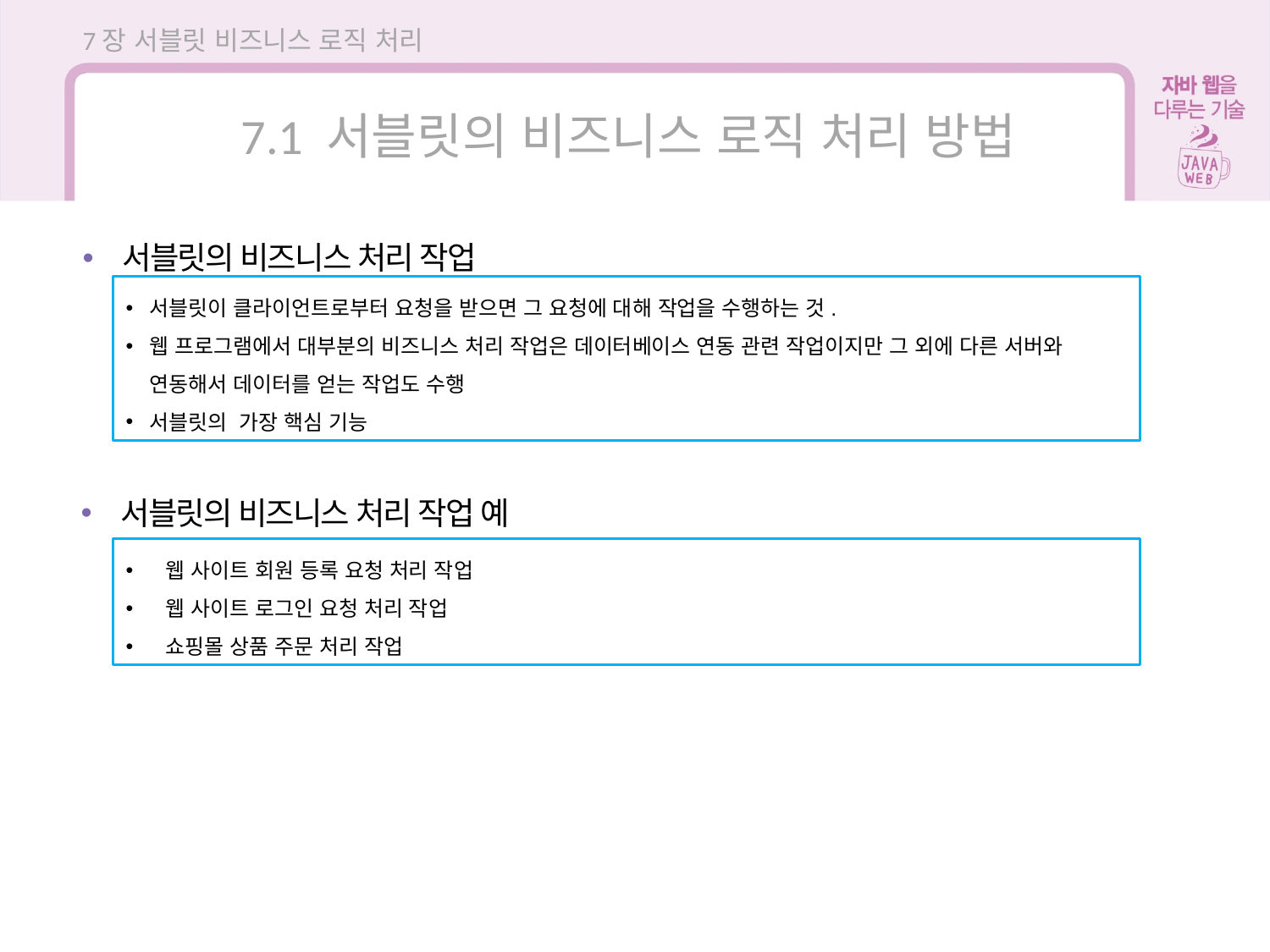

7장 서블릿 비즈니스 로직 처리
7.1 서블릿의 비즈니스 로직 처리 방법
서블릿의 비즈니스 처리 작업
서블릿이 클라이언트로부터 요청을 받으면 그 요청에 대해 작업을 수행하는 것.
웹 프로그램에서 대부분의 비즈니스 처리 작업은 데이터베이스 연동 관련 작업이지만 그 외에 다른 서버와 연동해서 데이터를 얻는 작업도 수행
서블릿의  가장 핵심 기능
서블릿의 비즈니스 처리 작업 예
웹 사이트 회원 등록 요청 처리 작업
웹 사이트 로그인 요청 처리 작업
쇼핑몰 상품 주문 처리 작업